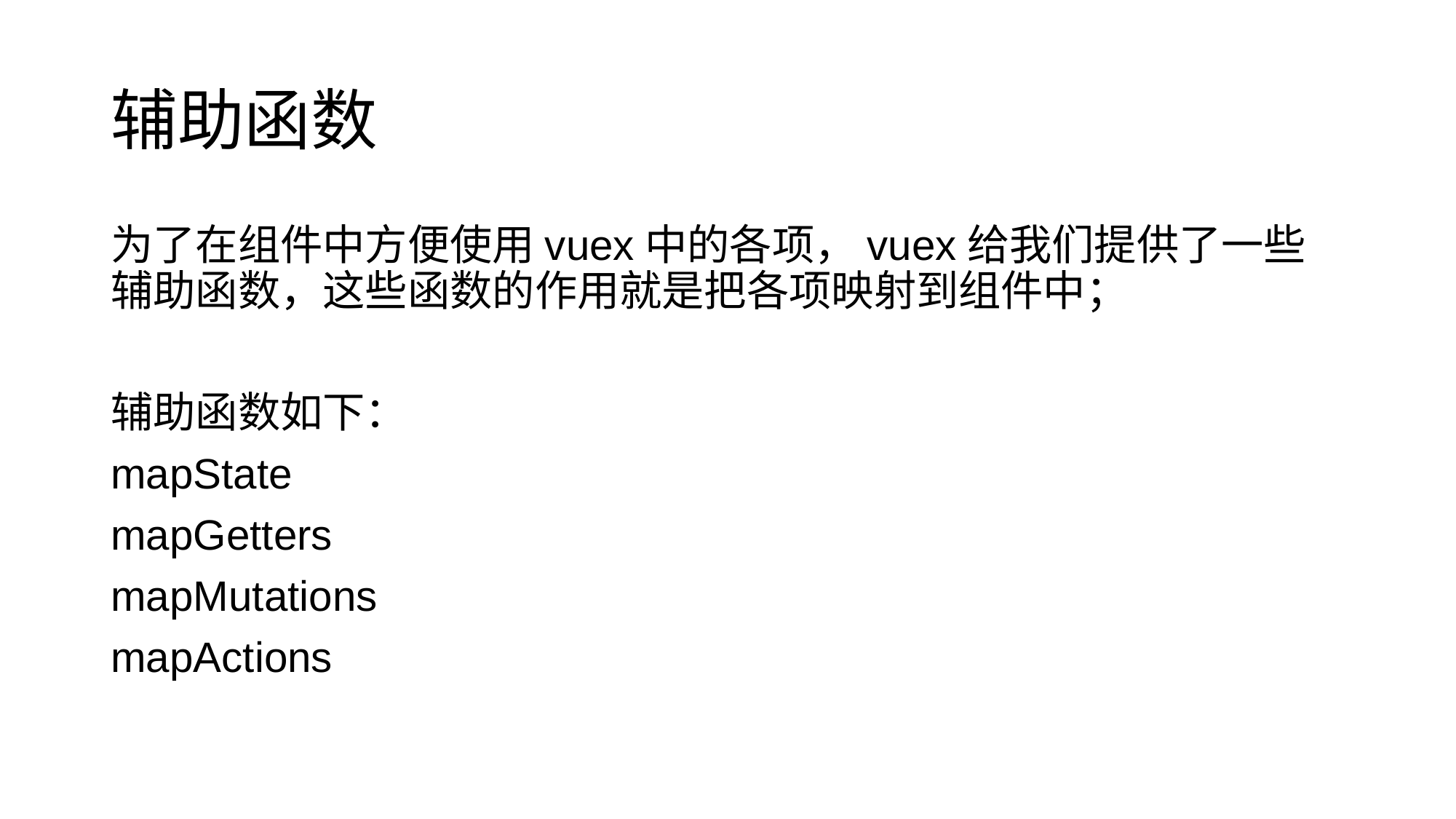

# 辅助函数
为了在组件中方便使用vuex中的各项，vuex给我们提供了一些辅助函数，这些函数的作用就是把各项映射到组件中；

辅助函数如下：
mapState
mapGetters
mapMutations
mapActions